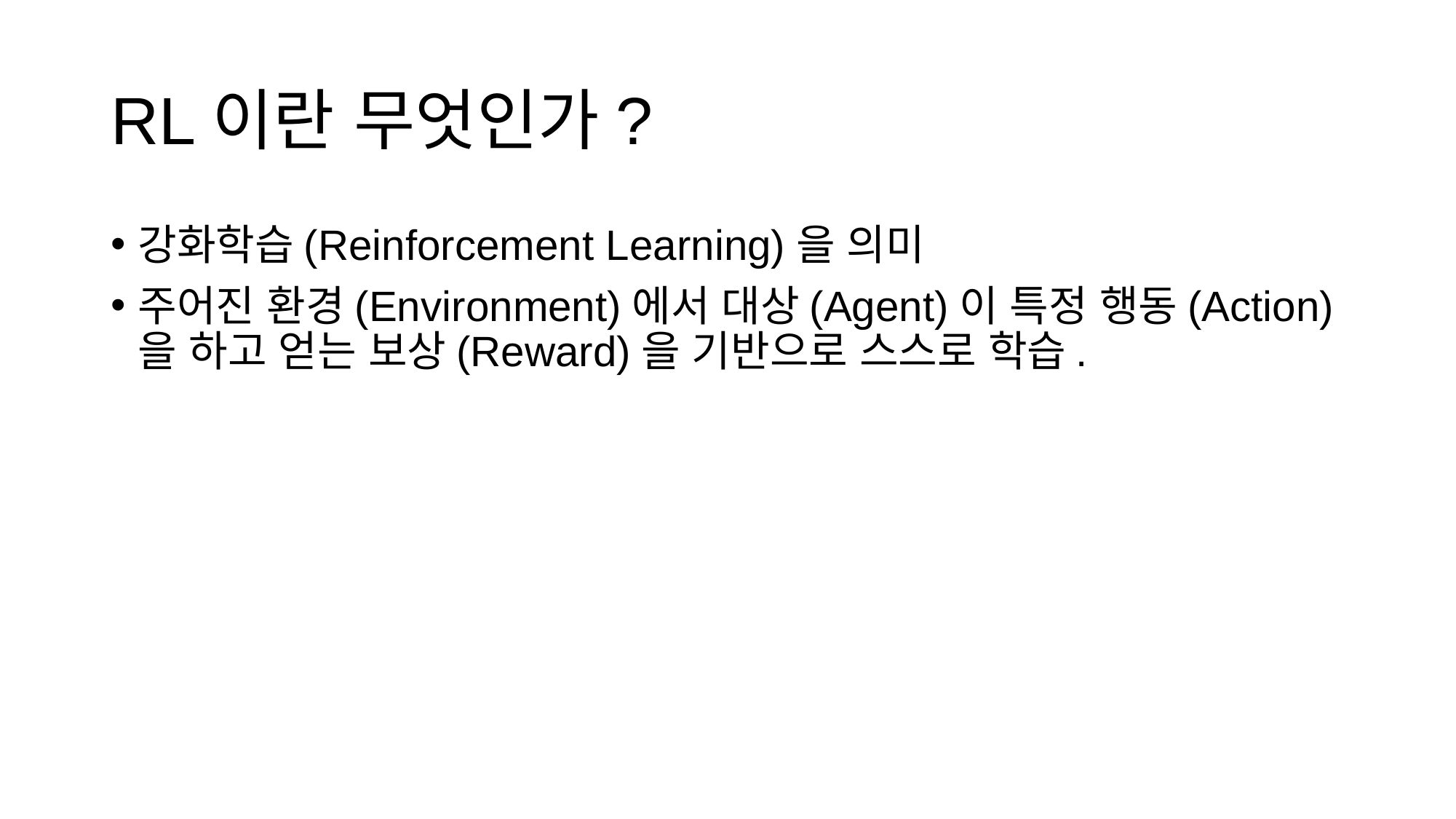

# RL이란 무엇인가?
강화학습(Reinforcement Learning)을 의미
주어진 환경(Environment)에서 대상(Agent)이 특정 행동(Action)을 하고 얻는 보상(Reward)을 기반으로 스스로 학습.